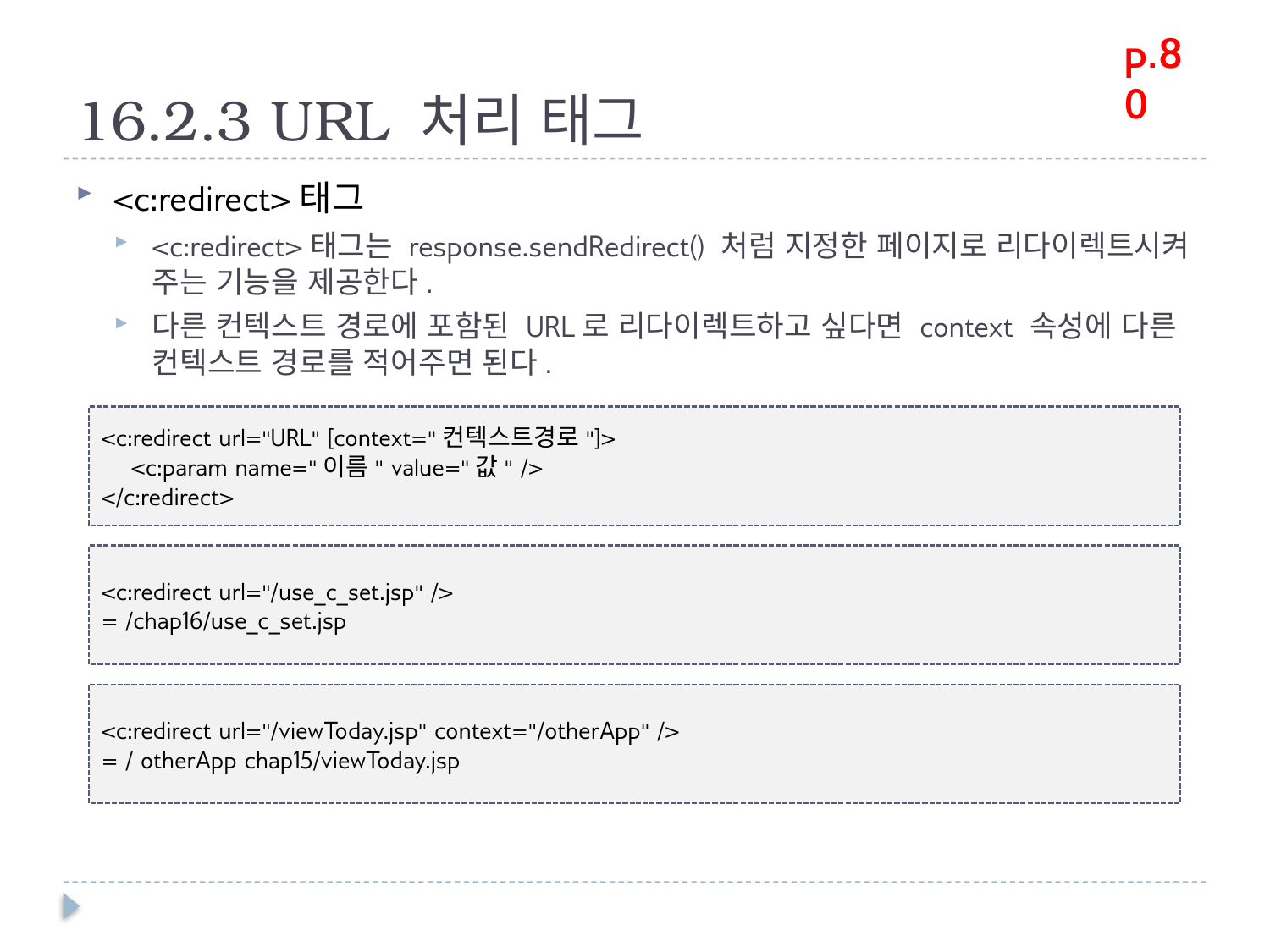

p.80
# 16.2.3 URL 처리 태그
<c:redirect>태그
<c:redirect>태그는 response.sendRedirect() 처럼 지정한 페이지로 리다이렉트시켜 주는 기능을 제공한다.
다른 컨텍스트 경로에 포함된 URL로 리다이렉트하고 싶다면 context 속성에 다른 컨텍스트 경로를 적어주면 된다.

<c:redirect url="URL" [context="컨텍스트경로"]>
    <c:param name="이름" value="값" />
</c:redirect>
<c:redirect url="/use_c_set.jsp" />
= /chap16/use_c_set.jsp
<c:redirect url="/viewToday.jsp" context="/otherApp" />
= / otherApp chap15/viewToday.jsp